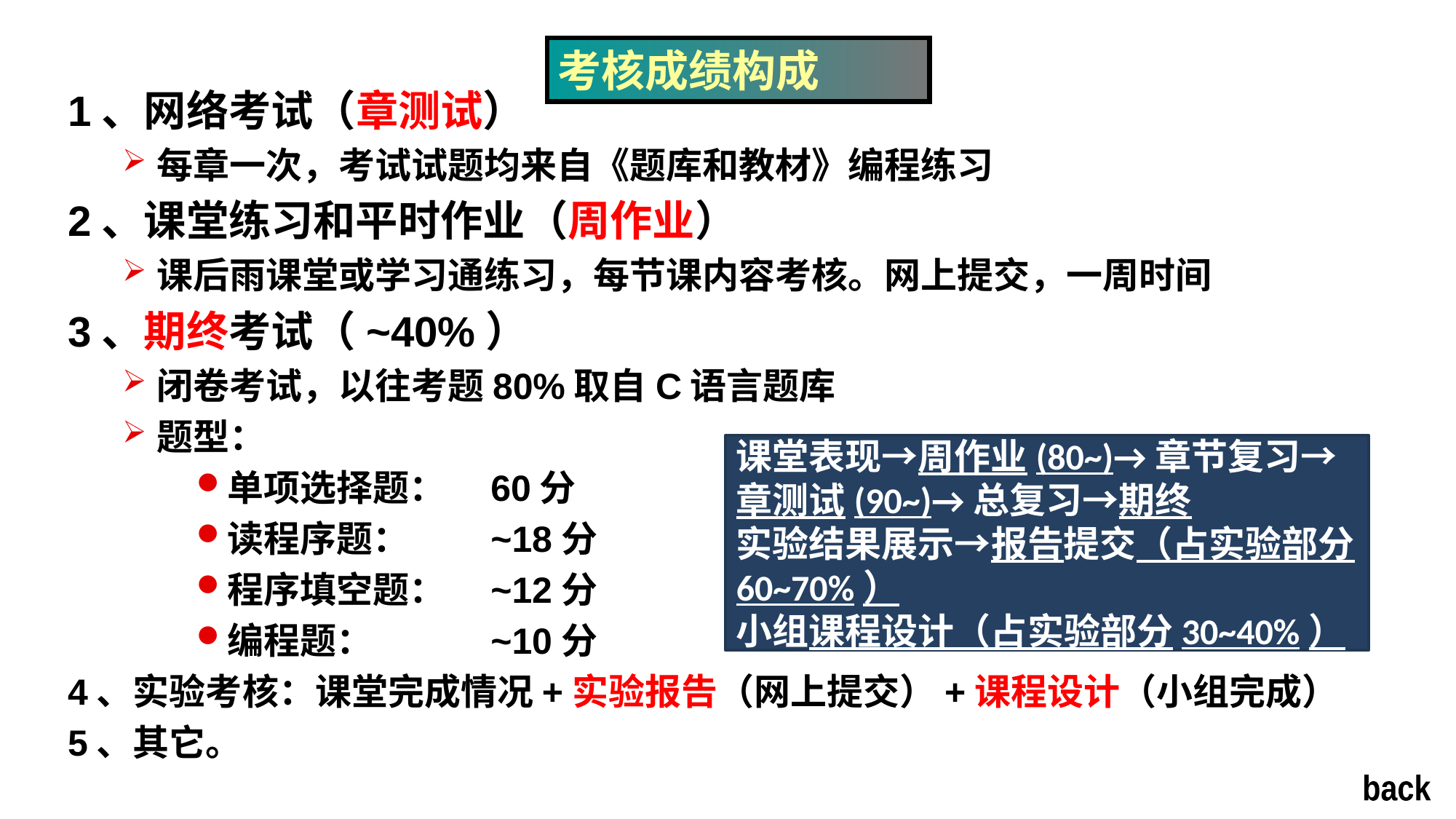

# 考核成绩构成
1、网络考试（章测试）
每章一次，考试试题均来自《题库和教材》编程练习
2、课堂练习和平时作业（周作业）
课后雨课堂或学习通练习，每节课内容考核。网上提交，一周时间
3、期终考试（~40%）
闭卷考试，以往考题80%取自C语言题库
题型：
单项选择题：	60分
读程序题：	~18分
程序填空题：	~12分
编程题：		~10分
4、实验考核：课堂完成情况+实验报告（网上提交）+课程设计（小组完成）
5、其它。

课堂表现→周作业(80~)→章节复习→章测试(90~)→总复习→期终
实验结果展示→报告提交（占实验部分60~70%）
小组课程设计（占实验部分30~40%）